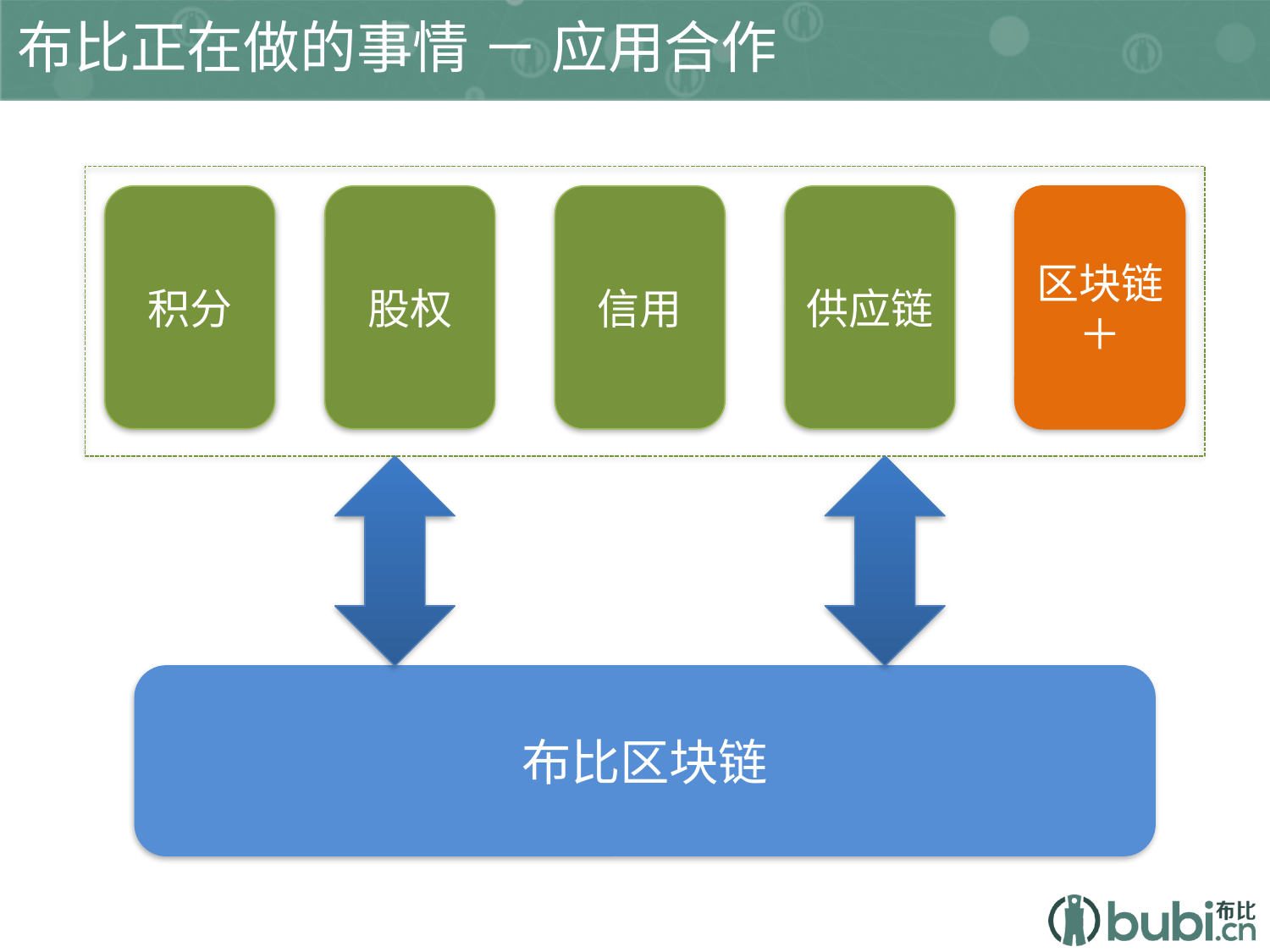

布比正在做的事情 － 应用合作

积分
股权
信用
供应链
区块链＋

布比区块链